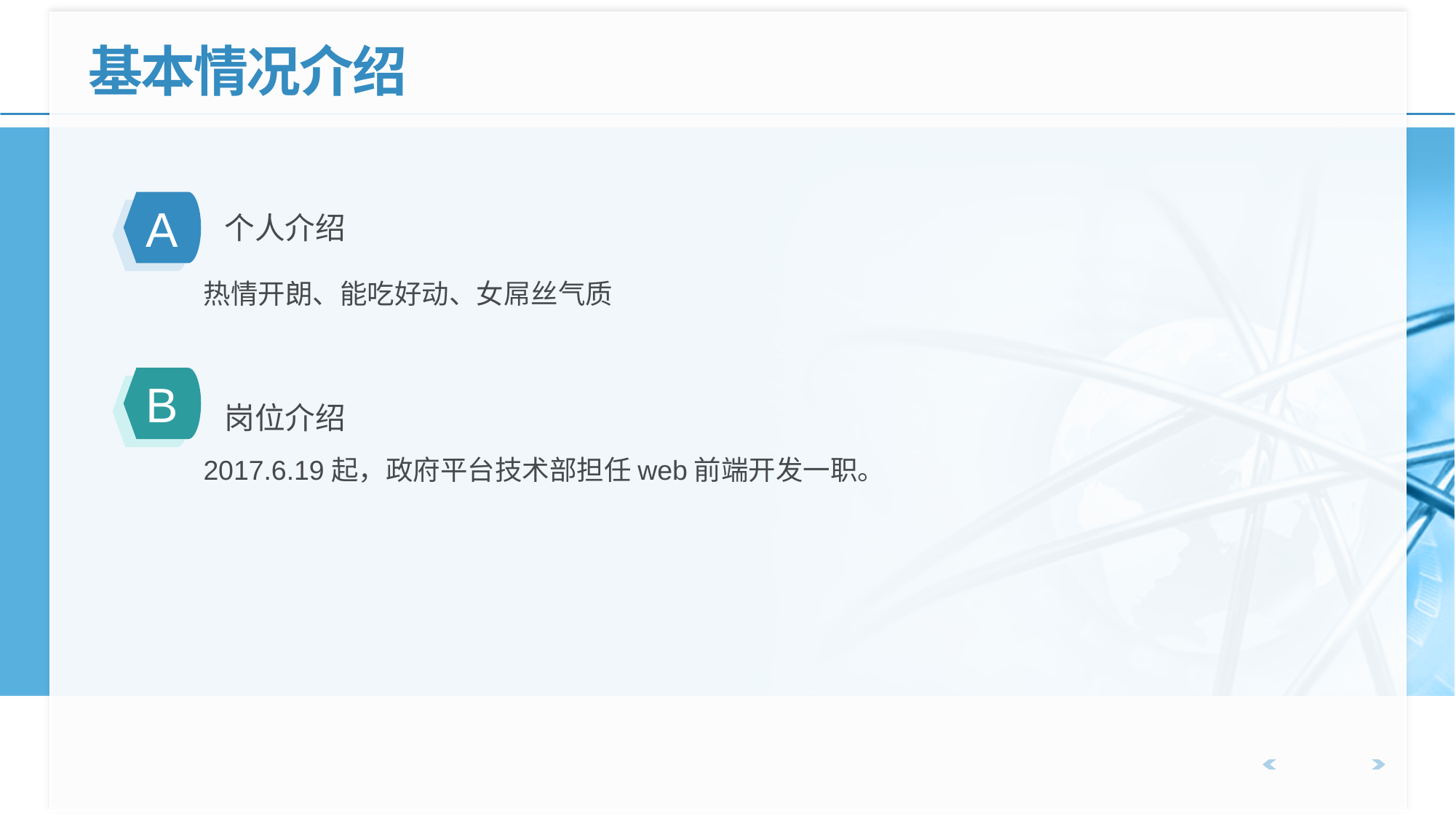

基本情况介绍
个人介绍
A

热情开朗、能吃好动、女屌丝气质
B
岗位介绍

2017.6.19起，政府平台技术部担任web前端开发一职。